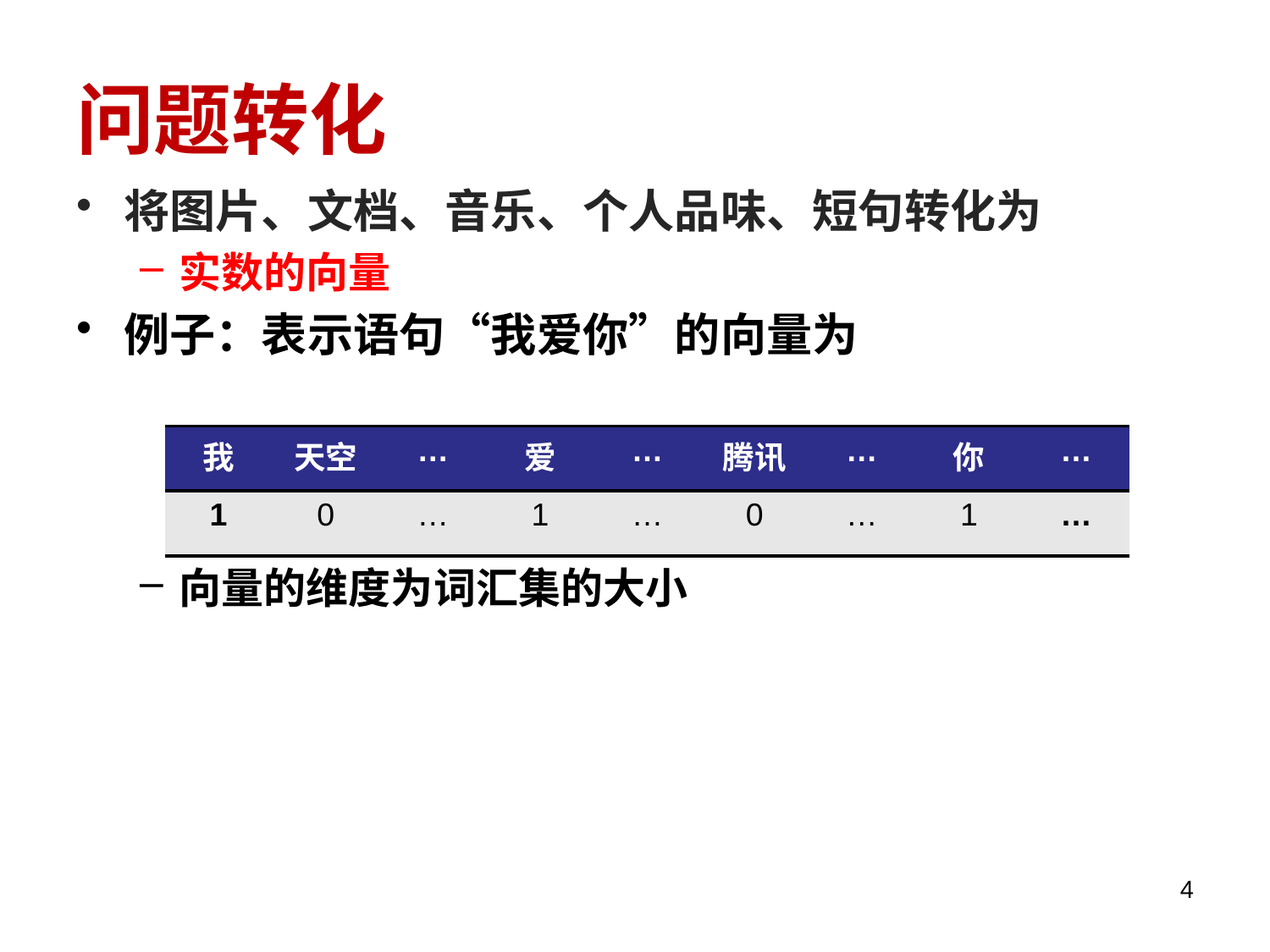

# 问题转化
将图片、文档、音乐、个人品味、短句转化为
实数的向量
例子：表示语句“我爱你”的向量为

向量的维度为词汇集的大小
| 我 | 天空 | … | 爱 | … | 腾讯 | … | 你 | … |
| --- | --- | --- | --- | --- | --- | --- | --- | --- |
| 1 | 0 | … | 1 | … | 0 | … | 1 | … |
4